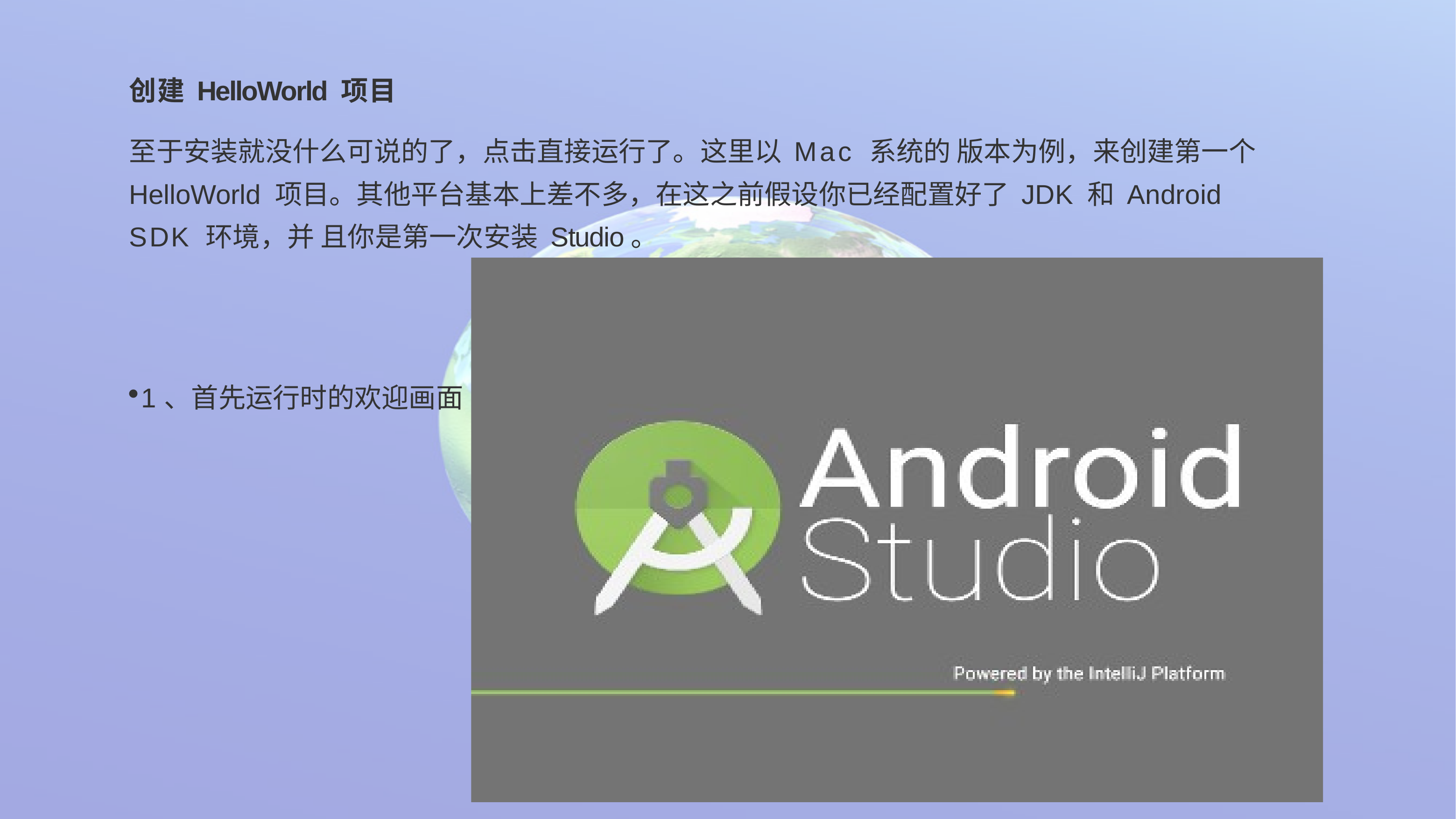

创建 HelloWorld 项目
至于安装就没什么可说的了，点击直接运行了。这里以 Mac 系统的 版本为例，来创建第一个
HelloWorld 项目。其他平台基本上差不多，在这之前假设你已经配置好了 JDK 和 Android SDK 环境，并 且你是第一次安装 Studio。

1、首先运行时的欢迎画面